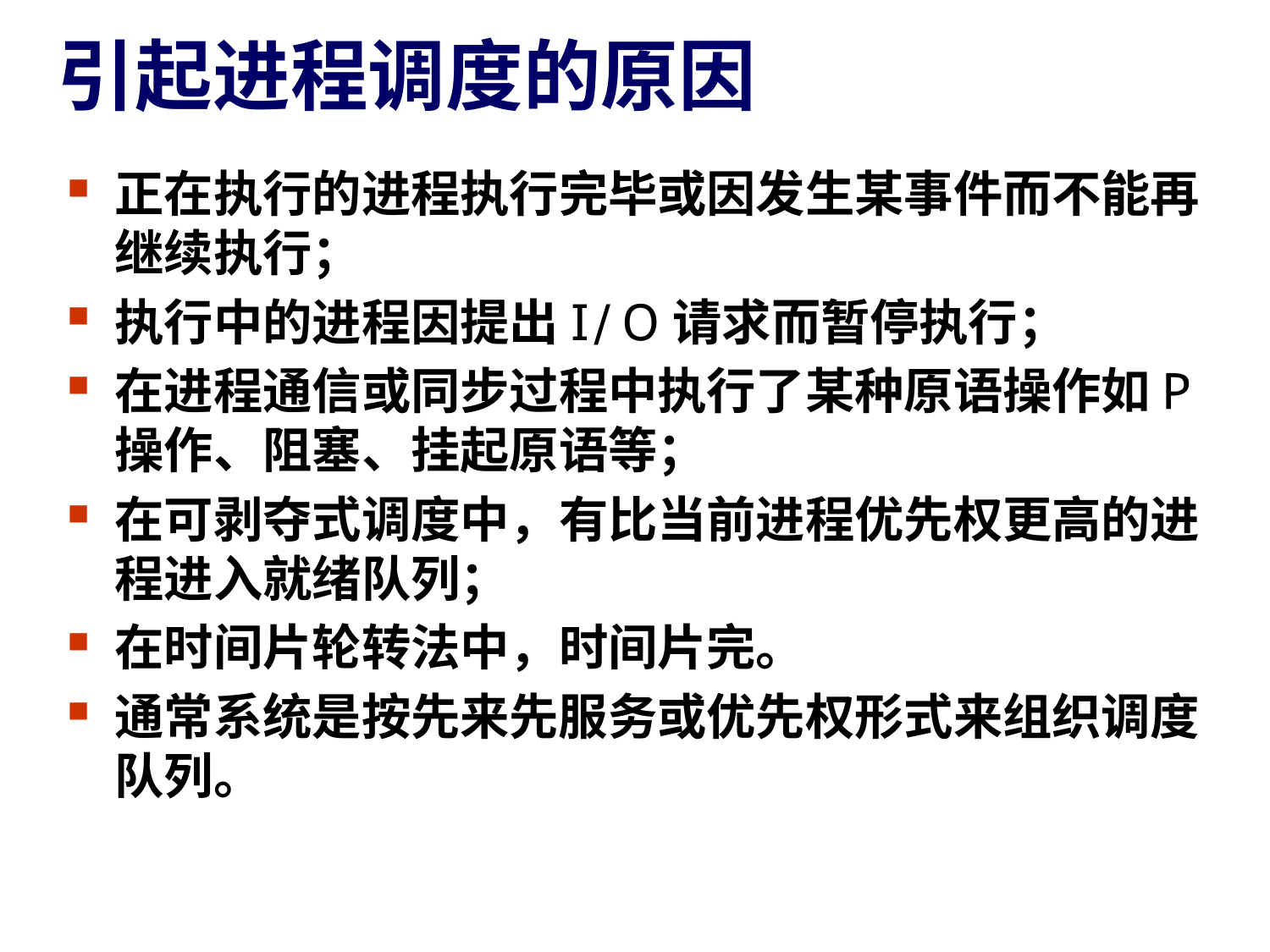

# 引起进程调度的原因
正在执行的进程执行完毕或因发生某事件而不能再继续执行；
执行中的进程因提出I/O请求而暂停执行；
在进程通信或同步过程中执行了某种原语操作如P操作、阻塞、挂起原语等；
在可剥夺式调度中，有比当前进程优先权更高的进程进入就绪队列；
在时间片轮转法中，时间片完。
通常系统是按先来先服务或优先权形式来组织调度队列。